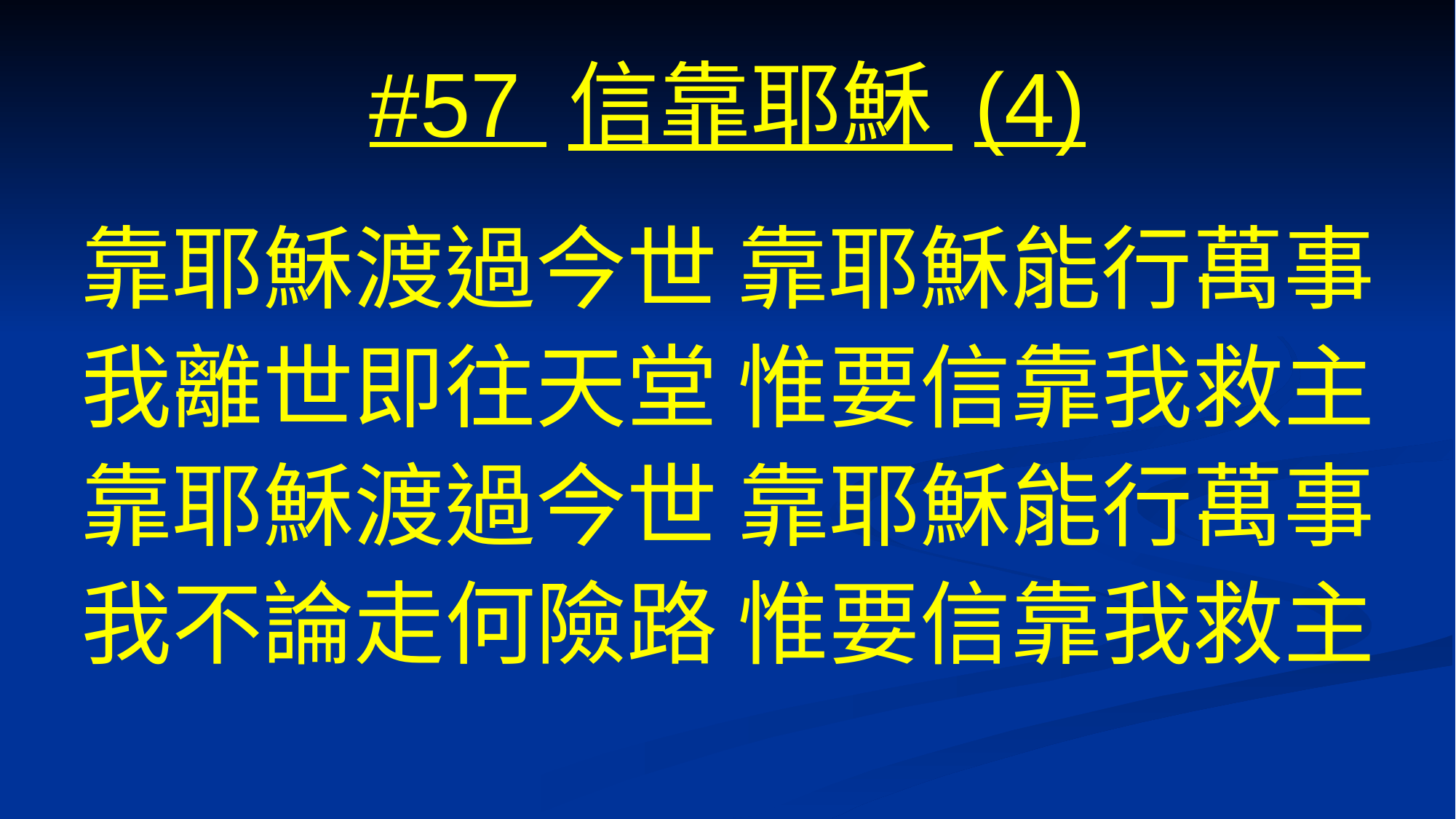

# #57 信靠耶穌 (4)
靠耶穌渡過今世 靠耶穌能行萬事
我離世即往天堂 惟要信靠我救主
靠耶穌渡過今世 靠耶穌能行萬事
我不論走何險路 惟要信靠我救主